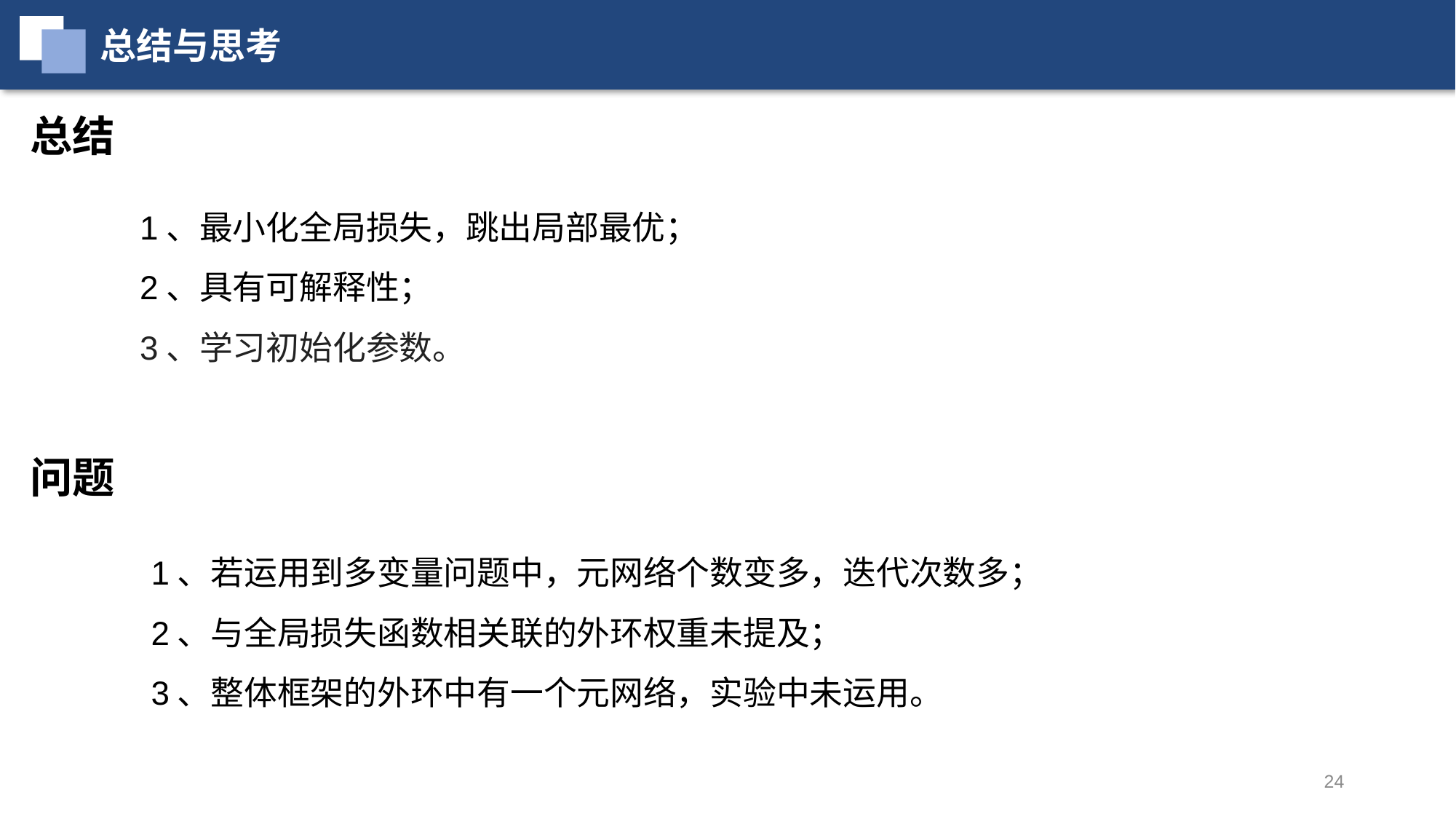

总结与思考

总结
1、最小化全局损失，跳出局部最优；
2、具有可解释性；
3、学习初始化参数。
问题
1、若运用到多变量问题中，元网络个数变多，迭代次数多；
2、与全局损失函数相关联的外环权重未提及；
3、整体框架的外环中有一个元网络，实验中未运用。
24